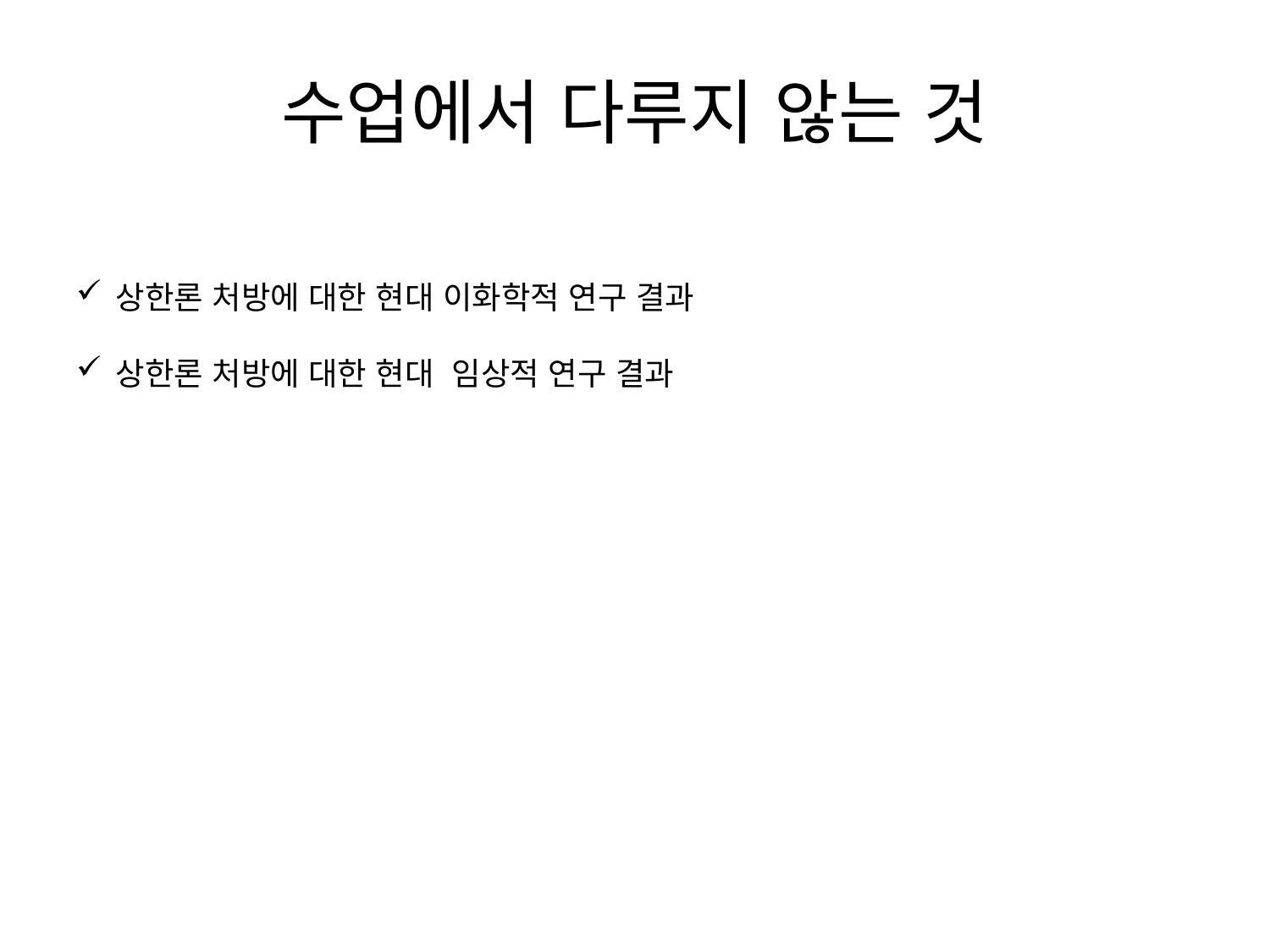

수업에서 다루지 않는 것
상한론 처방에 대한 현대 이화학적 연구 결과
상한론 처방에 대한 현대  임상적 연구 결과